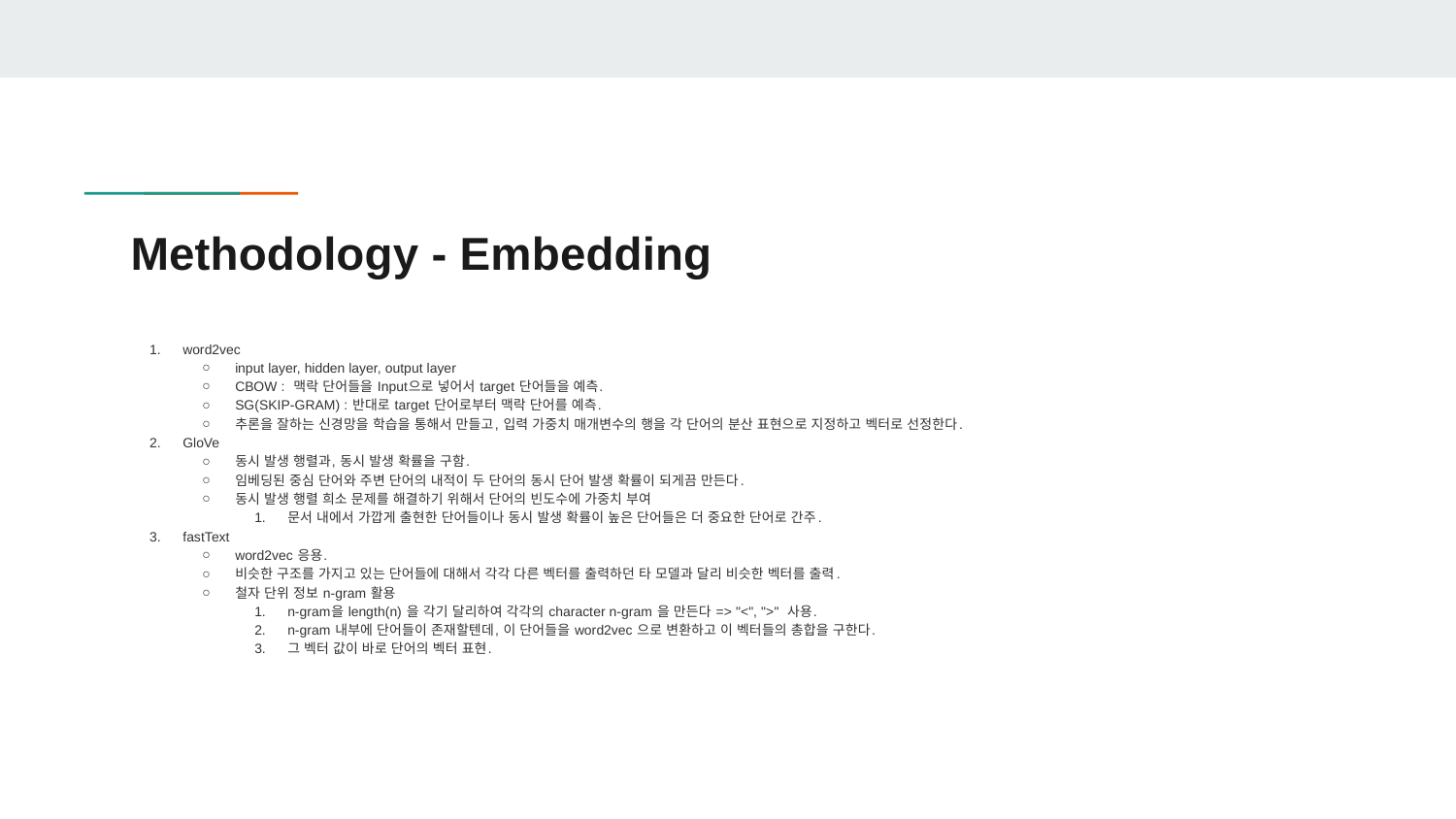

# Methodology - Embedding

word2vec
input layer, hidden layer, output layer
CBOW :  맥락 단어들을 Input으로 넣어서 target 단어들을 예측.
SG(SKIP-GRAM) : 반대로 target 단어로부터 맥락 단어를 예측.
추론을 잘하는 신경망을 학습을 통해서 만들고, 입력 가중치 매개변수의 행을 각 단어의 분산 표현으로 지정하고 벡터로 선정한다.
GloVe
동시 발생 행렬과, 동시 발생 확률을 구함.
임베딩된 중심 단어와 주변 단어의 내적이 두 단어의 동시 단어 발생 확률이 되게끔 만든다.
동시 발생 행렬 희소 문제를 해결하기 위해서 단어의 빈도수에 가중치 부여
문서 내에서 가깝게 출현한 단어들이나 동시 발생 확률이 높은 단어들은 더 중요한 단어로 간주.
fastText
word2vec 응용.
비슷한 구조를 가지고 있는 단어들에 대해서 각각 다른 벡터를 출력하던 타 모델과 달리 비슷한 벡터를 출력.
철자 단위 정보 n-gram 활용
n-gram을 length(n) 을 각기 달리하여 각각의 character n-gram 을 만든다 => "<", ">"  사용.
n-gram 내부에 단어들이 존재할텐데, 이 단어들을 word2vec 으로 변환하고 이 벡터들의 총합을 구한다.
그 벡터 값이 바로 단어의 벡터 표현.